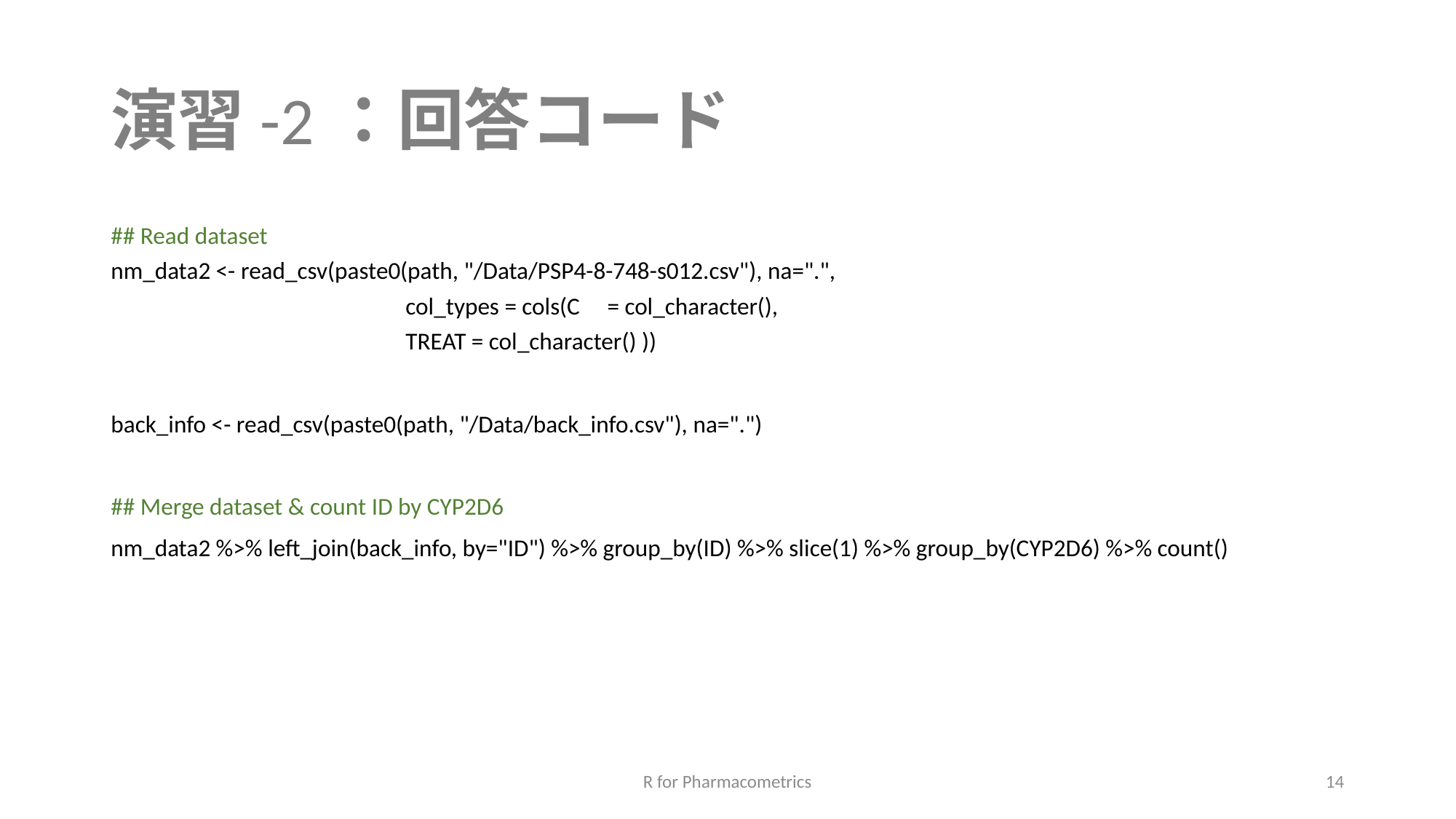

# 演習-2：回答コード
## Read dataset
nm_data2 <- read_csv(paste0(path, "/Data/PSP4-8-748-s012.csv"), na=".",
                                                      col_types = cols(C     = col_character(),
                                                      TREAT = col_character() ))

back_info <- read_csv(paste0(path, "/Data/back_info.csv"), na=".")

## Merge dataset & count ID by CYP2D6
nm_data2 %>% left_join(back_info, by="ID") %>% group_by(ID) %>% slice(1) %>% group_by(CYP2D6) %>% count()
R for Pharmacometrics
14